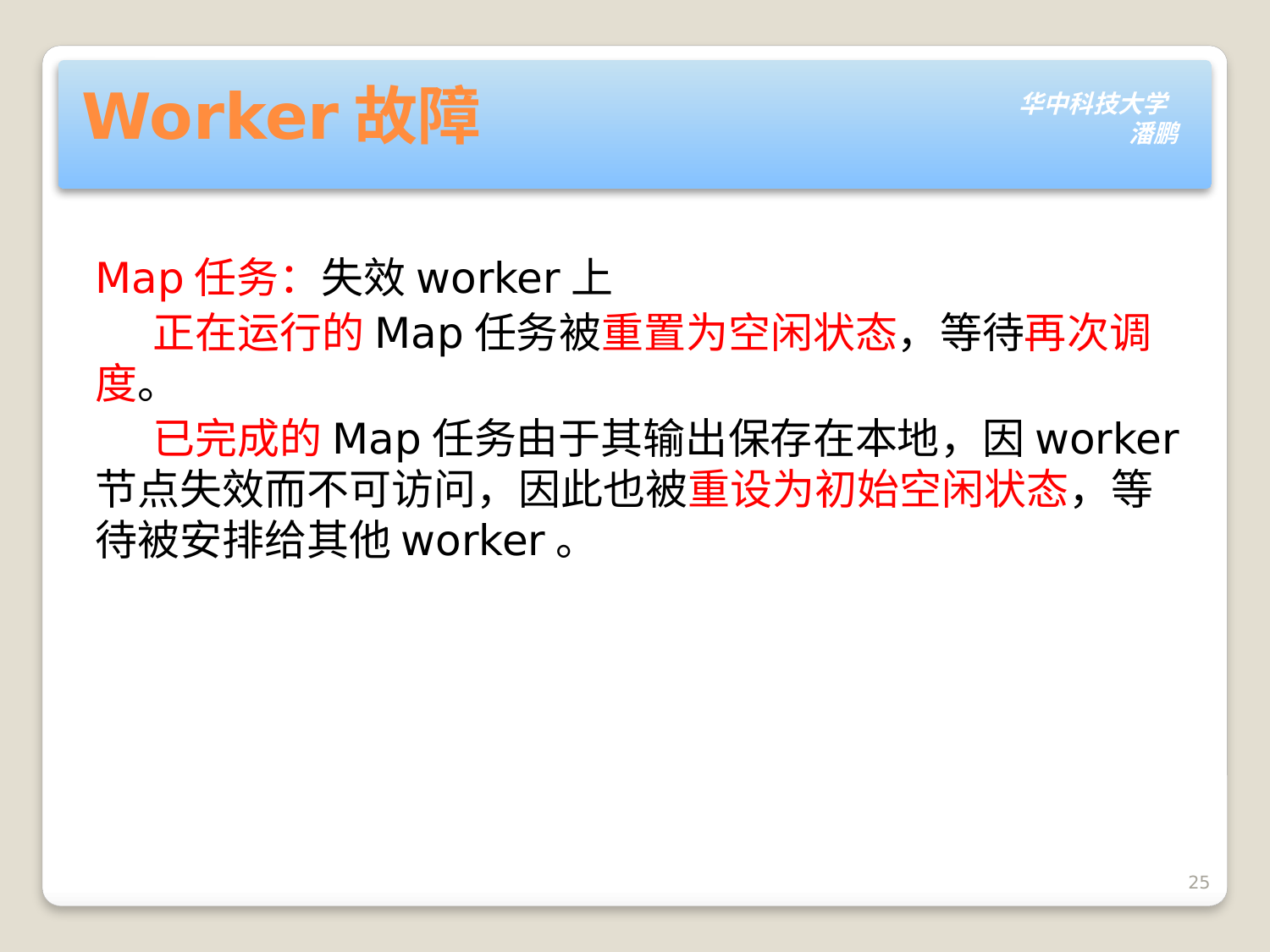

# Worker故障
Map任务：失效worker上
     正在运行的Map任务被重置为空闲状态，等待再次调度。
     已完成的Map任务由于其输出保存在本地，因worker节点失效而不可访问，因此也被重设为初始空闲状态，等待被安排给其他worker。
25